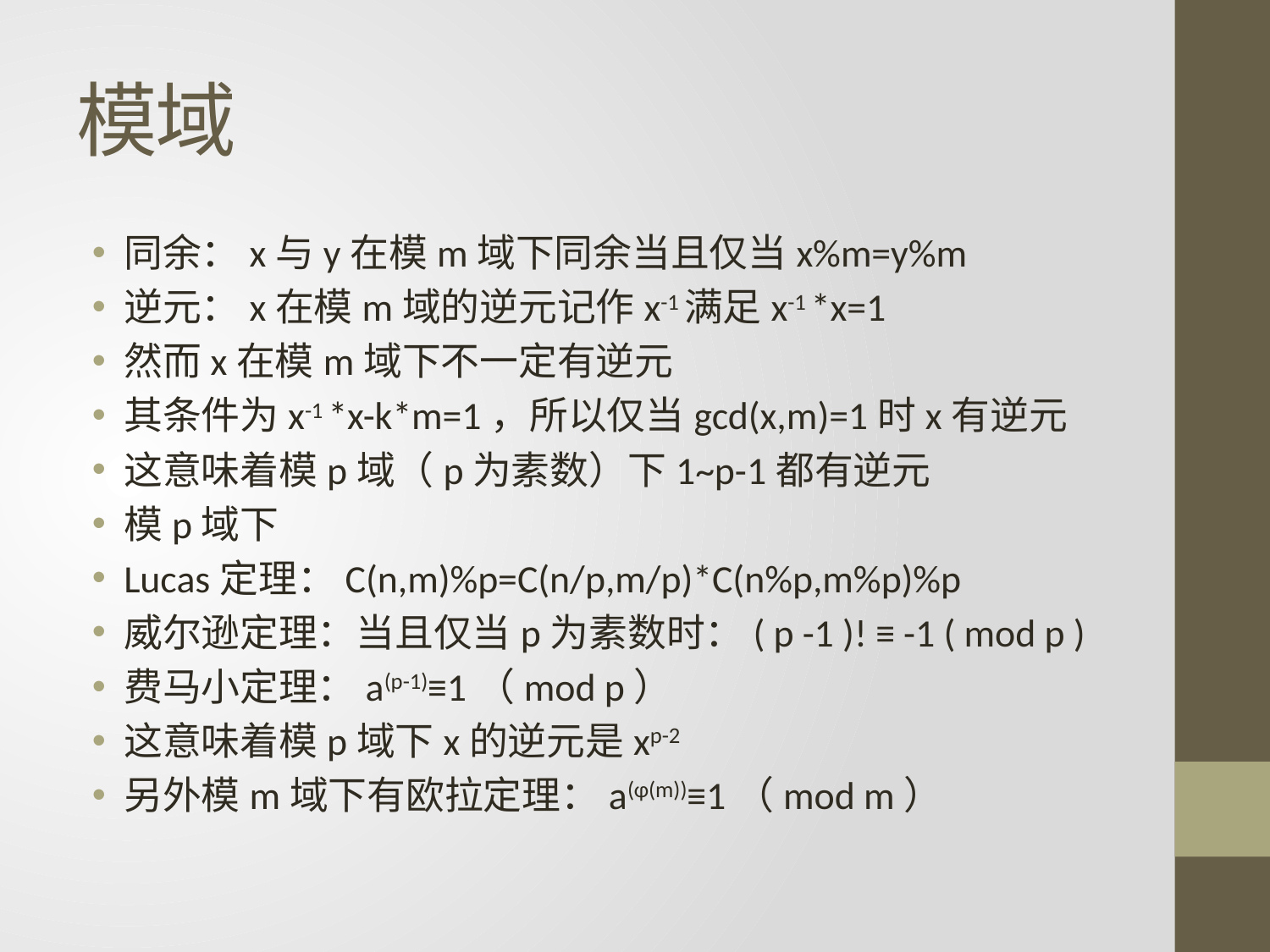

# 模域
同余：x与y在模m域下同余当且仅当x%m=y%m
逆元：x在模m域的逆元记作x-1满足x-1 *x=1
然而x在模m域下不一定有逆元
其条件为x-1 *x-k*m=1，所以仅当gcd(x,m)=1时x有逆元
这意味着模p域（p为素数）下1~p-1都有逆元
模p域下
Lucas定理：C(n,m)%p=C(n/p,m/p)*C(n%p,m%p)%p
威尔逊定理：当且仅当p为素数时：( p -1 )! ≡ -1 ( mod p )
费马小定理：a(p-1)≡1（mod p）
这意味着模p域下x的逆元是xp-2
另外模m域下有欧拉定理：a(φ(m))≡1（mod m）